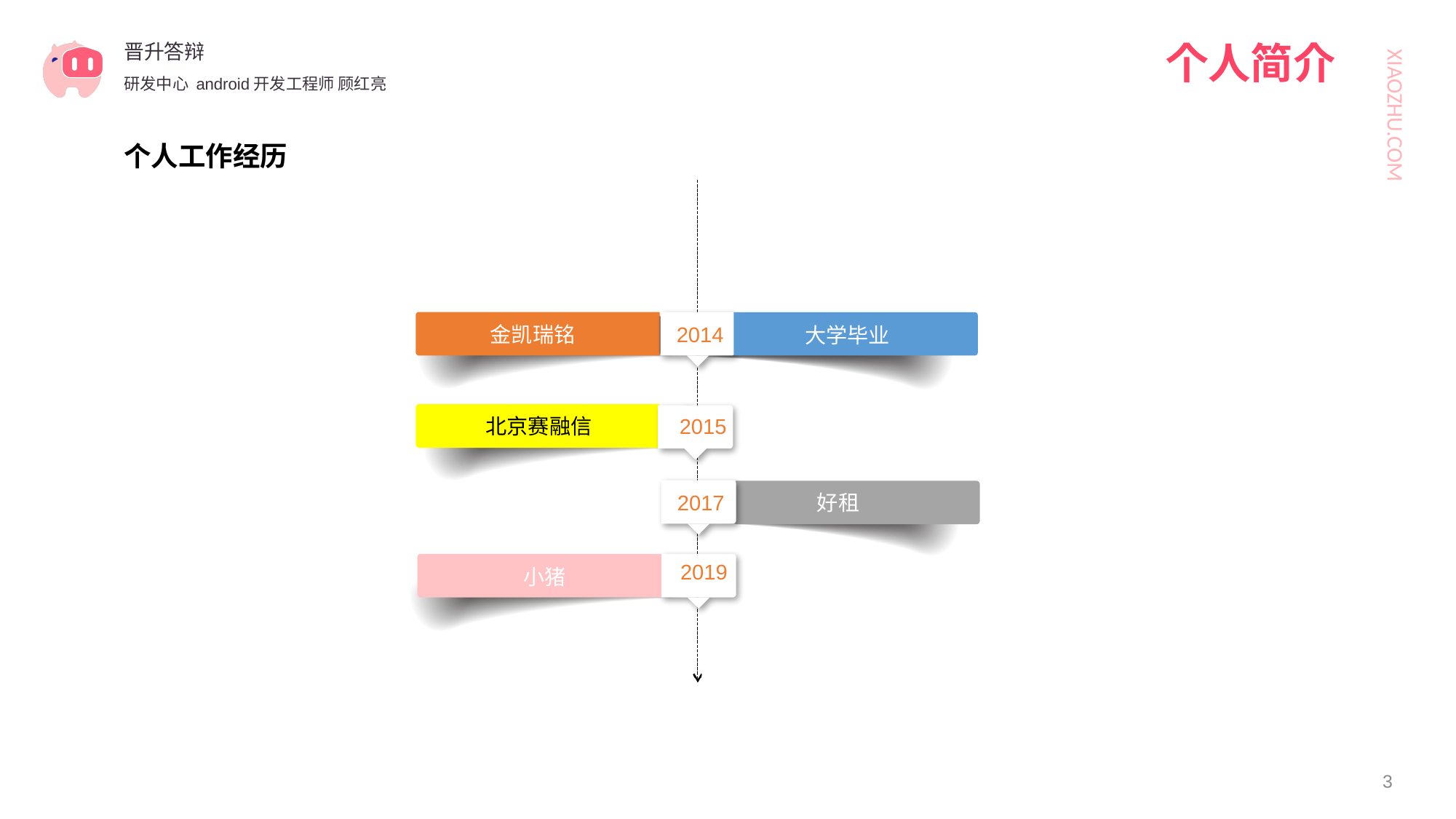

晋升答辩

个人简介
研发中心 android开发工程师 顾红亮

个人工作经历

金凯瑞铭
2014
大学毕业

2015
北京赛融信

2017
好租

2019
      小猪
3